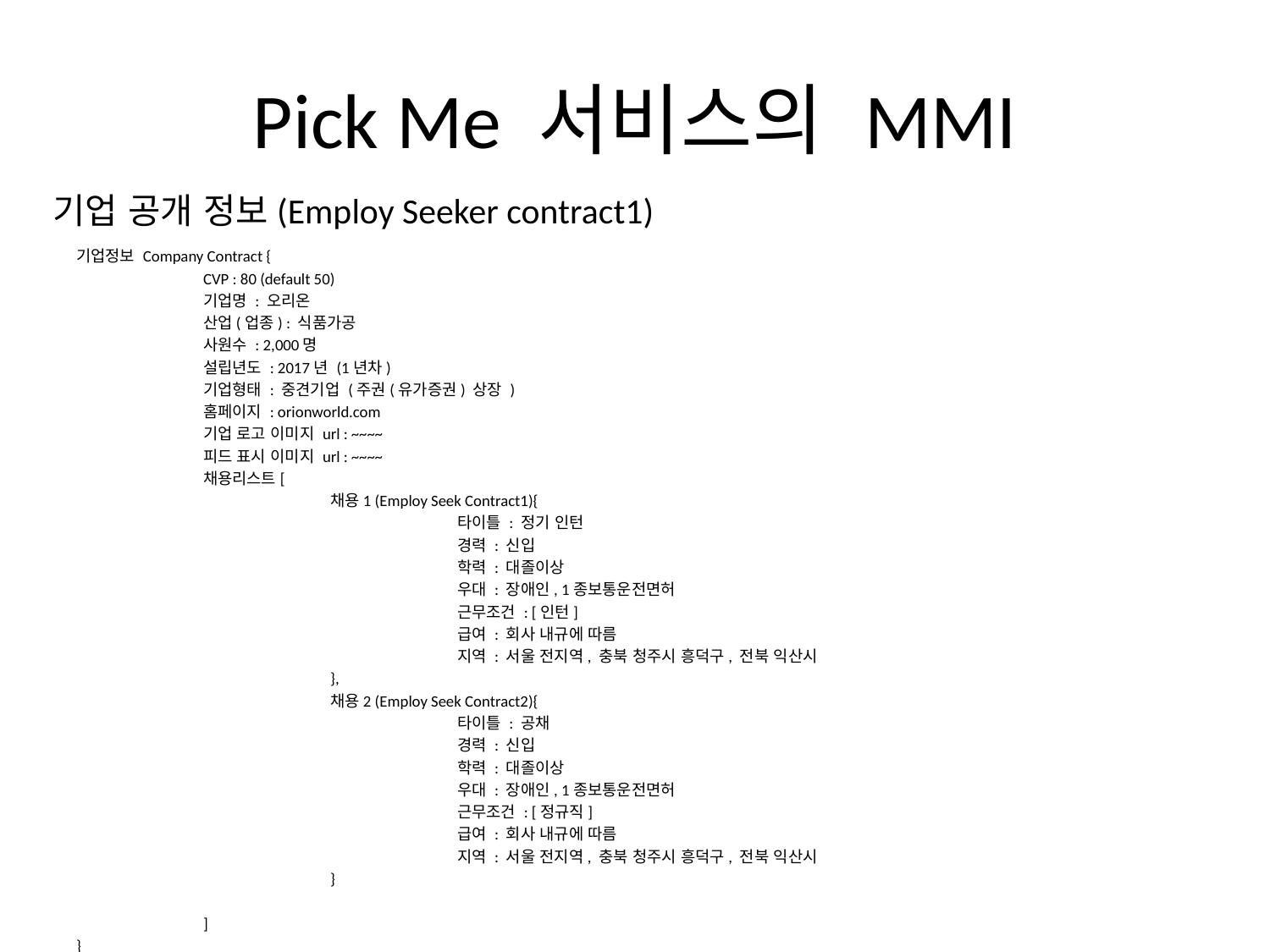

# Pick Me 서비스의 MMI
기업 공개 정보(Employ Seeker contract1)
기업정보 Company Contract {
	CVP : 80 (default 50)
	기업명 : 오리온
	산업(업종) : 식품가공
	사원수 : 2,000명
	설립년도 : 2017년 (1년차)
	기업형태 : 중견기업 (주권(유가증권) 상장 )
	홈페이지 : orionworld.com
	기업 로고 이미지 url : ~~~~
	피드 표시 이미지 url : ~~~~
	채용리스트[
		채용1 (Employ Seek Contract1){
			타이틀 : 정기 인턴
			경력 : 신입
			학력 : 대졸이상
			우대 : 장애인, 1종보통운전면허
			근무조건 : [인턴]
			급여 : 회사 내규에 따름
			지역 : 서울 전지역, 충북 청주시 흥덕구, 전북 익산시
		},
		채용2 (Employ Seek Contract2){
			타이틀 : 공채
			경력 : 신입
			학력 : 대졸이상
			우대 : 장애인, 1종보통운전면허
			근무조건 : [정규직]
			급여 : 회사 내규에 따름
			지역 : 서울 전지역, 충북 청주시 흥덕구, 전북 익산시
		}

	]
}